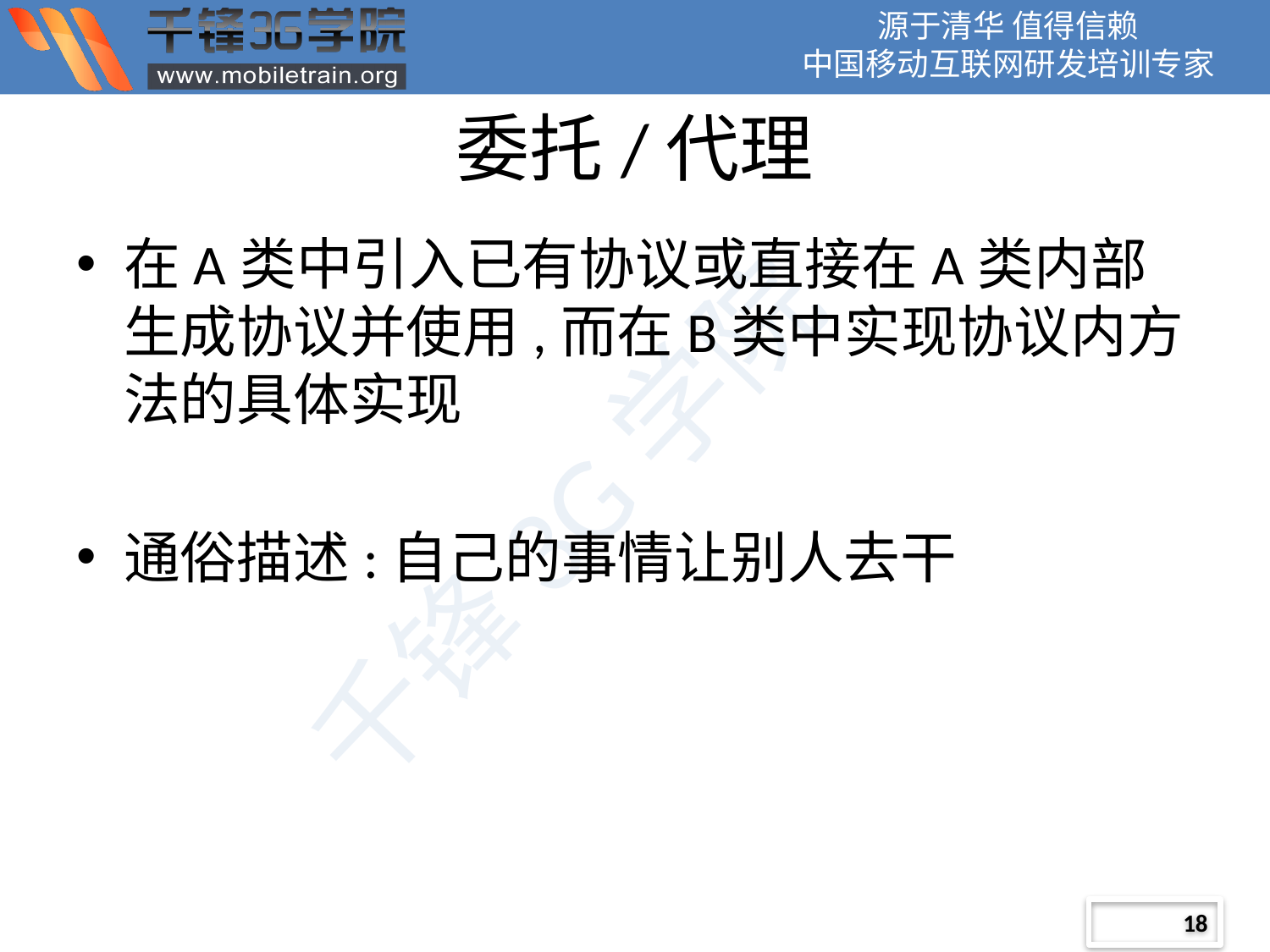

# 委托/代理
在A类中引入已有协议或直接在A类内部生成协议并使用,而在B类中实现协议内方法的具体实现

通俗描述:自己的事情让别人去干